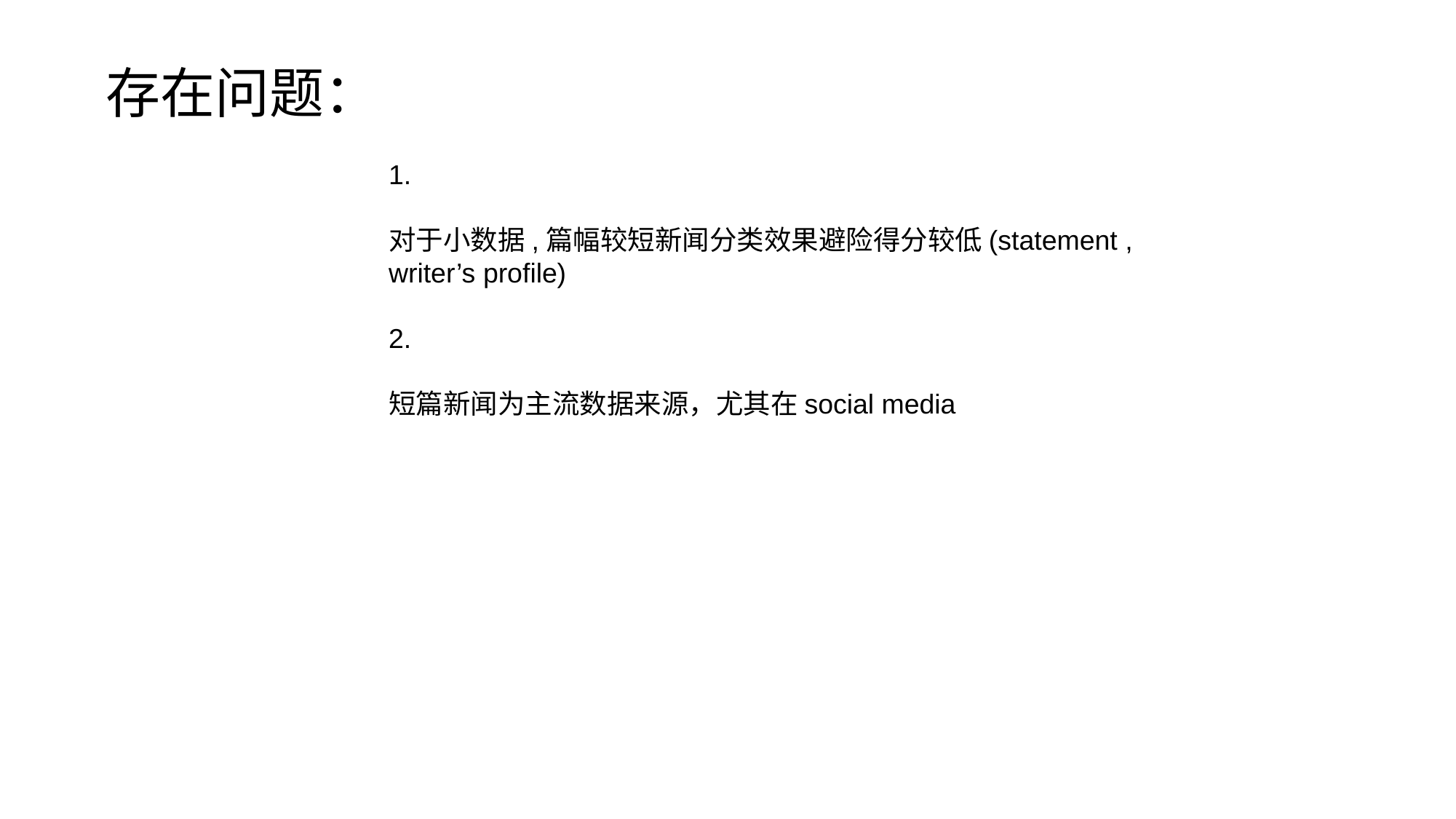

存在问题：
1.

对于小数据,篇幅较短新闻分类效果避险得分较低(statement , writer’s profile)

2.

短篇新闻为主流数据来源，尤其在social media